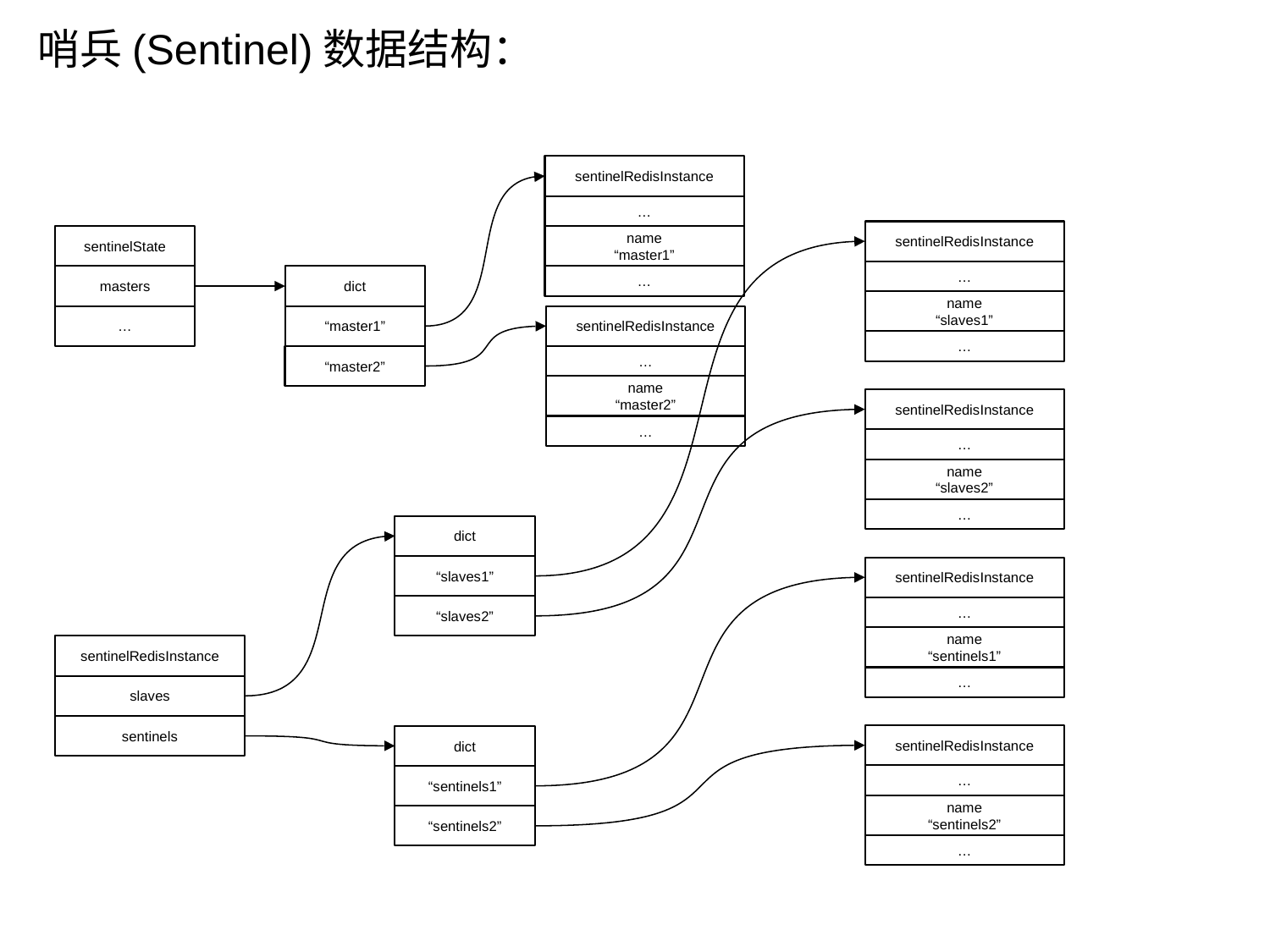

哨兵(Sentinel)数据结构：
sentinelRedisInstance
…
name
“master1”
…
sentinelRedisInstance
…
name
“slaves1”
…
sentinelState
masters
…
dict
“master1”
sentinelRedisInstance
…
name
“master2”
…
“master2”
sentinelRedisInstance
…
name
“slaves2”
…
dict
“slaves1”
sentinelRedisInstance
…
name
“sentinels1”
…
“slaves2”
sentinelRedisInstance
slaves
sentinels
sentinelRedisInstance
…
name
“sentinels2”
…
dict
“sentinels1”
“sentinels2”